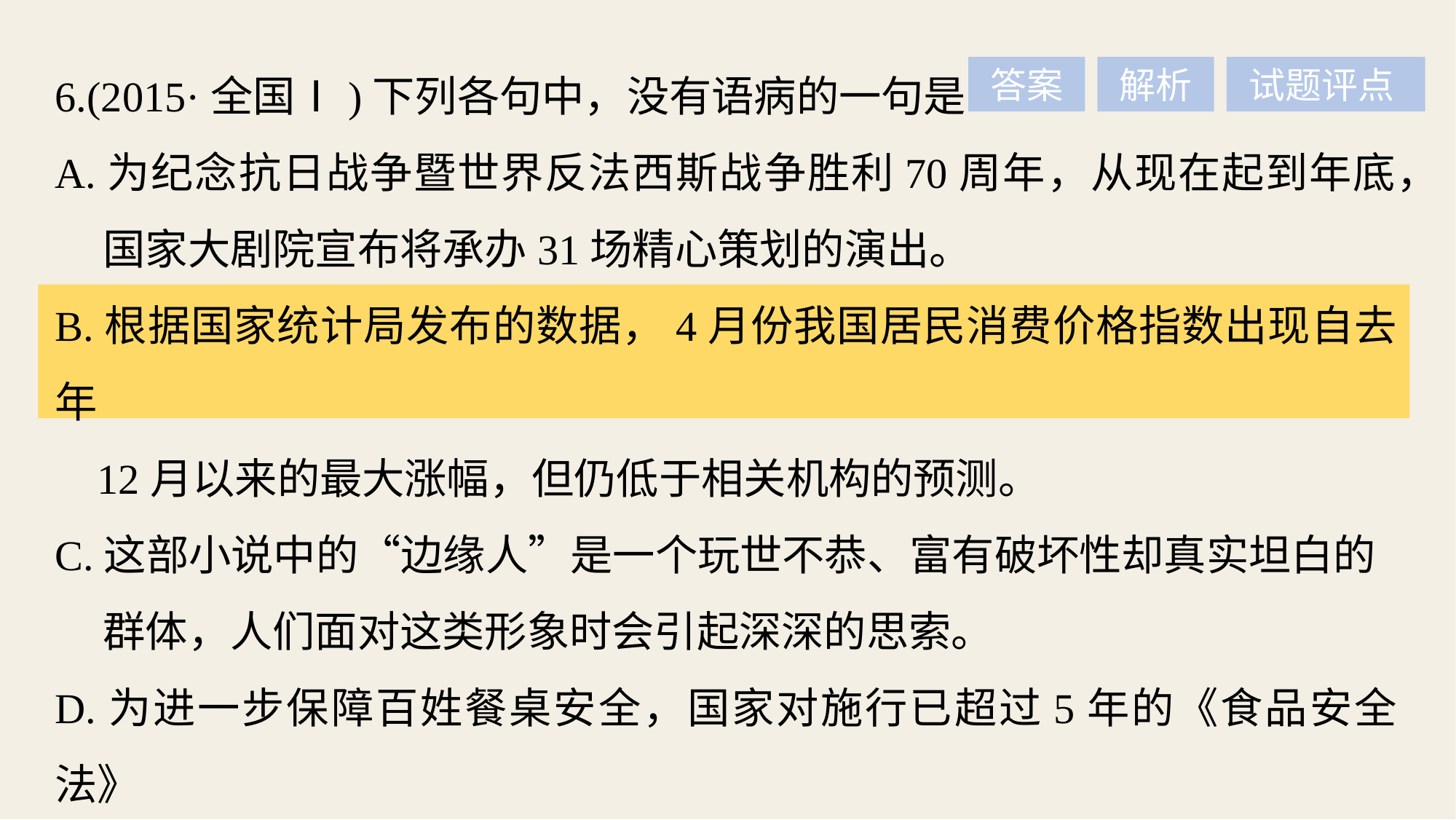

6.(2015·全国Ⅰ)下列各句中，没有语病的一句是
A.为纪念抗日战争暨世界反法西斯战争胜利70周年，从现在起到年底，
    国家大剧院宣布将承办31场精心策划的演出。
B.根据国家统计局发布的数据，4月份我国居民消费价格指数出现自去年
    12月以来的最大涨幅，但仍低于相关机构的预测。
C.这部小说中的“边缘人”是一个玩世不恭、富有破坏性却真实坦白的
    群体，人们面对这类形象时会引起深深的思索。
D.为进一步保障百姓餐桌安全，国家对施行已超过5年的《食品安全法》
    作了修订，因加大了惩处力度而被冠以“史上最严”的称号。
答案
解析
试题评点